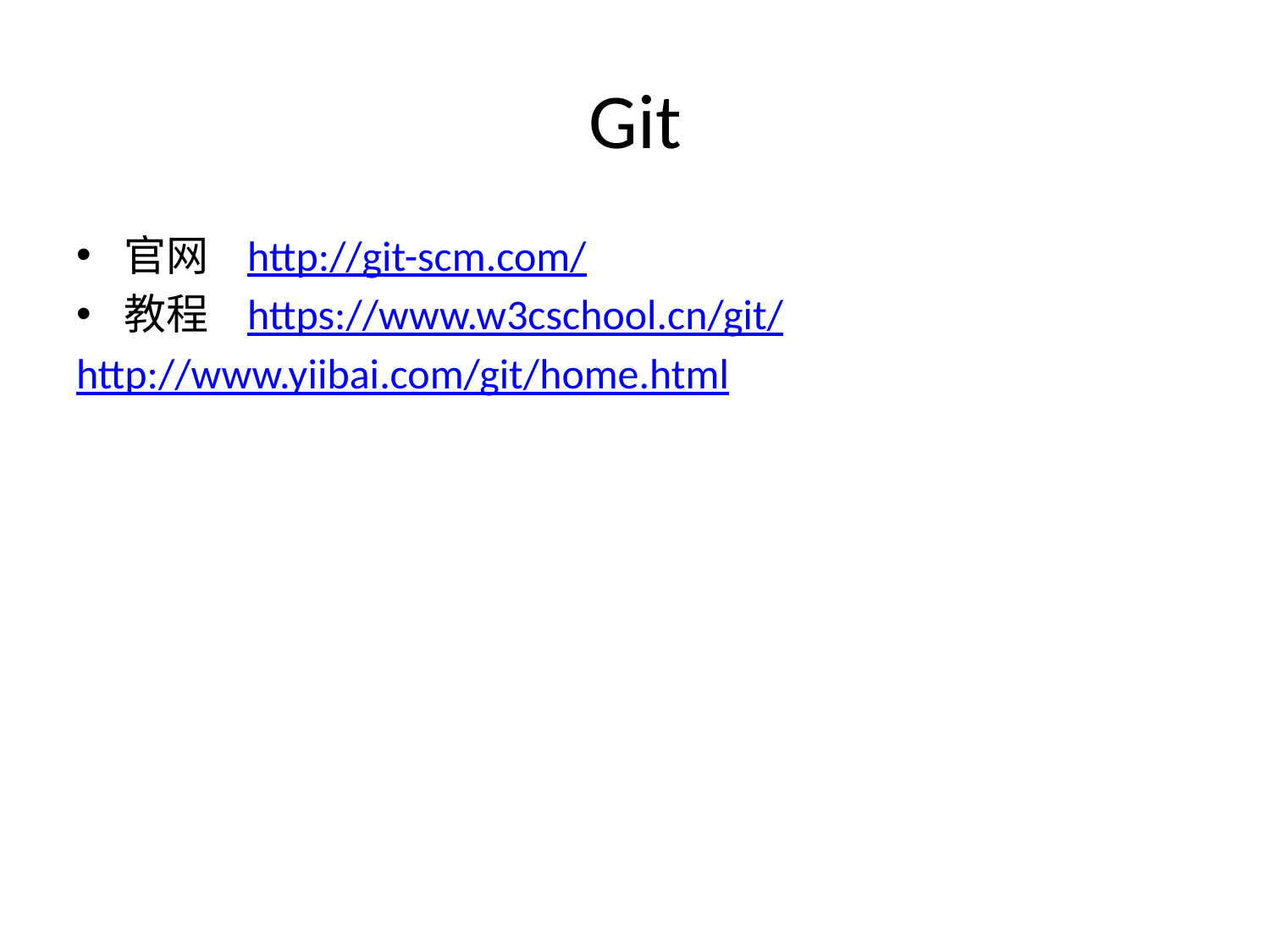

# Git
官网   http://git-scm.com/
教程   https://www.w3cschool.cn/git/
http://www.yiibai.com/git/home.html